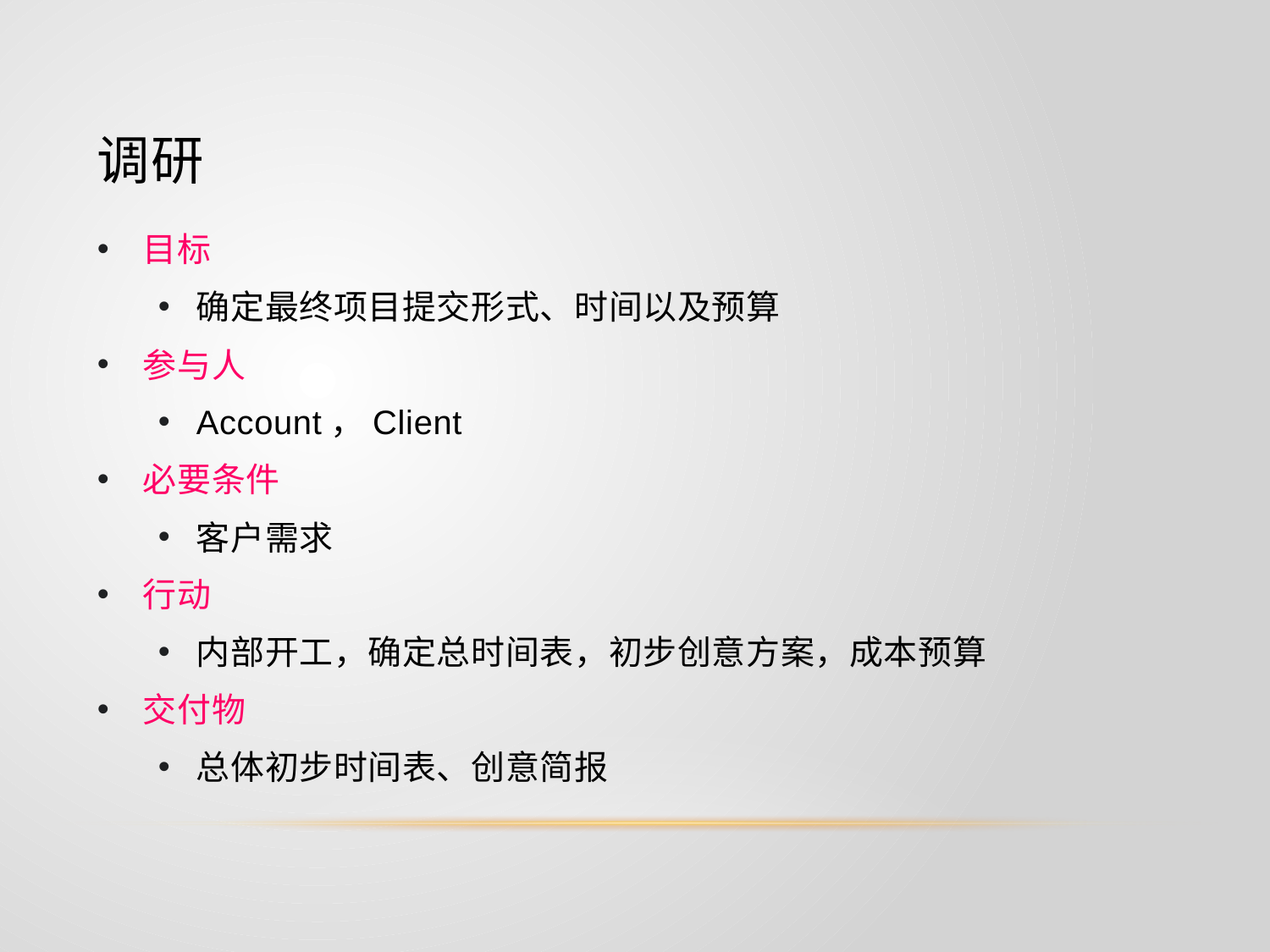

# 调研
目标
确定最终项目提交形式、时间以及预算
参与人
Account，Client
必要条件
客户需求
行动
内部开工，确定总时间表，初步创意方案，成本预算
交付物
总体初步时间表、创意简报